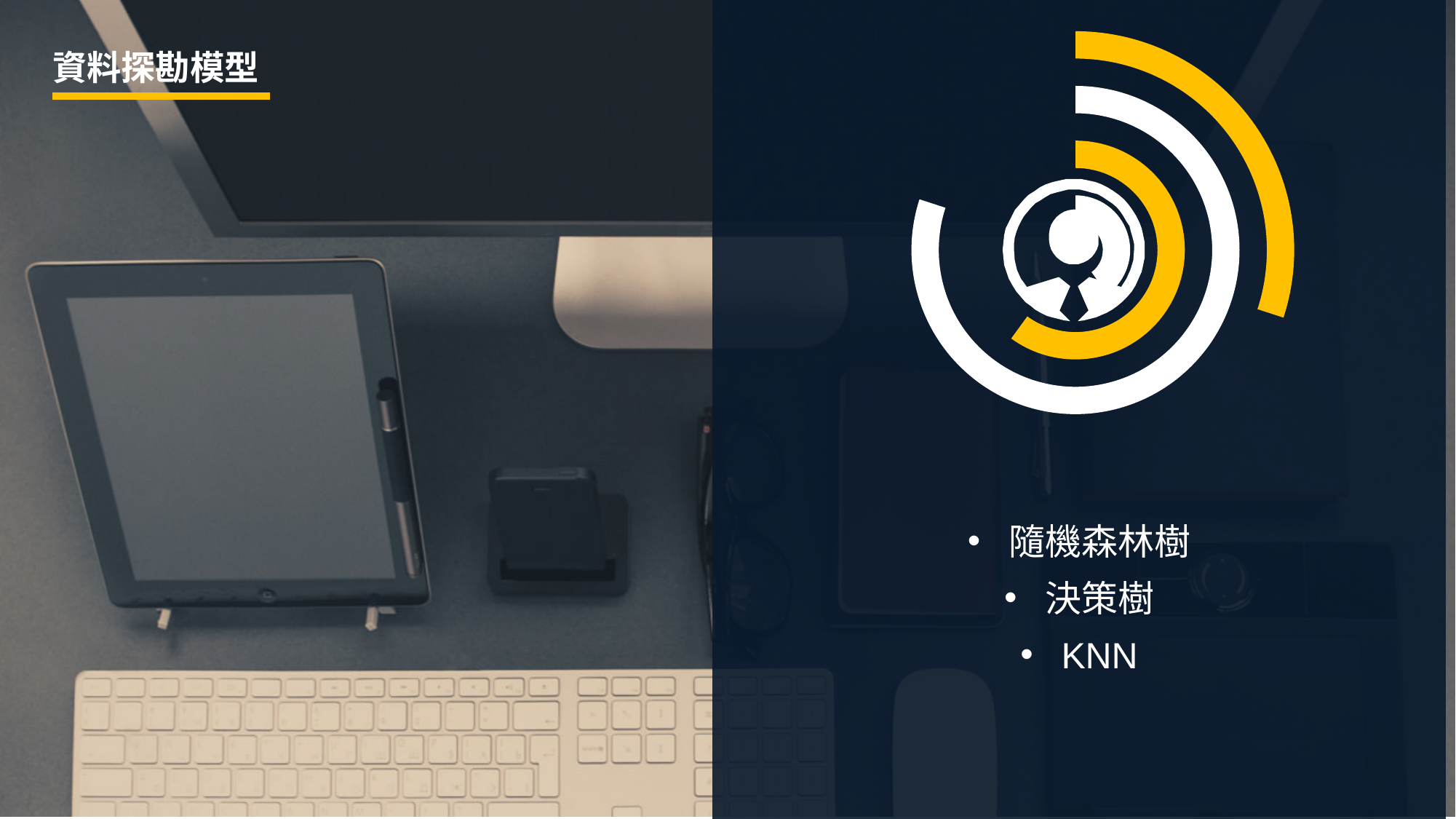

### Chart

| Category | A | B | C | D | E | 列1 | 列2 |
|---|---|---|---|---|---|---|---|
| PART 1 | 4.0 | 5.0 | 6.0 | 7.0 | 8.0 | 5.0 | 3.0 |
| PART 2 | 6.0 | 5.0 | 4.0 | 3.0 | 2.0 | 4.0 | 7.0 |
# 資料探勘模型

隨機森林樹
決策樹
KNN